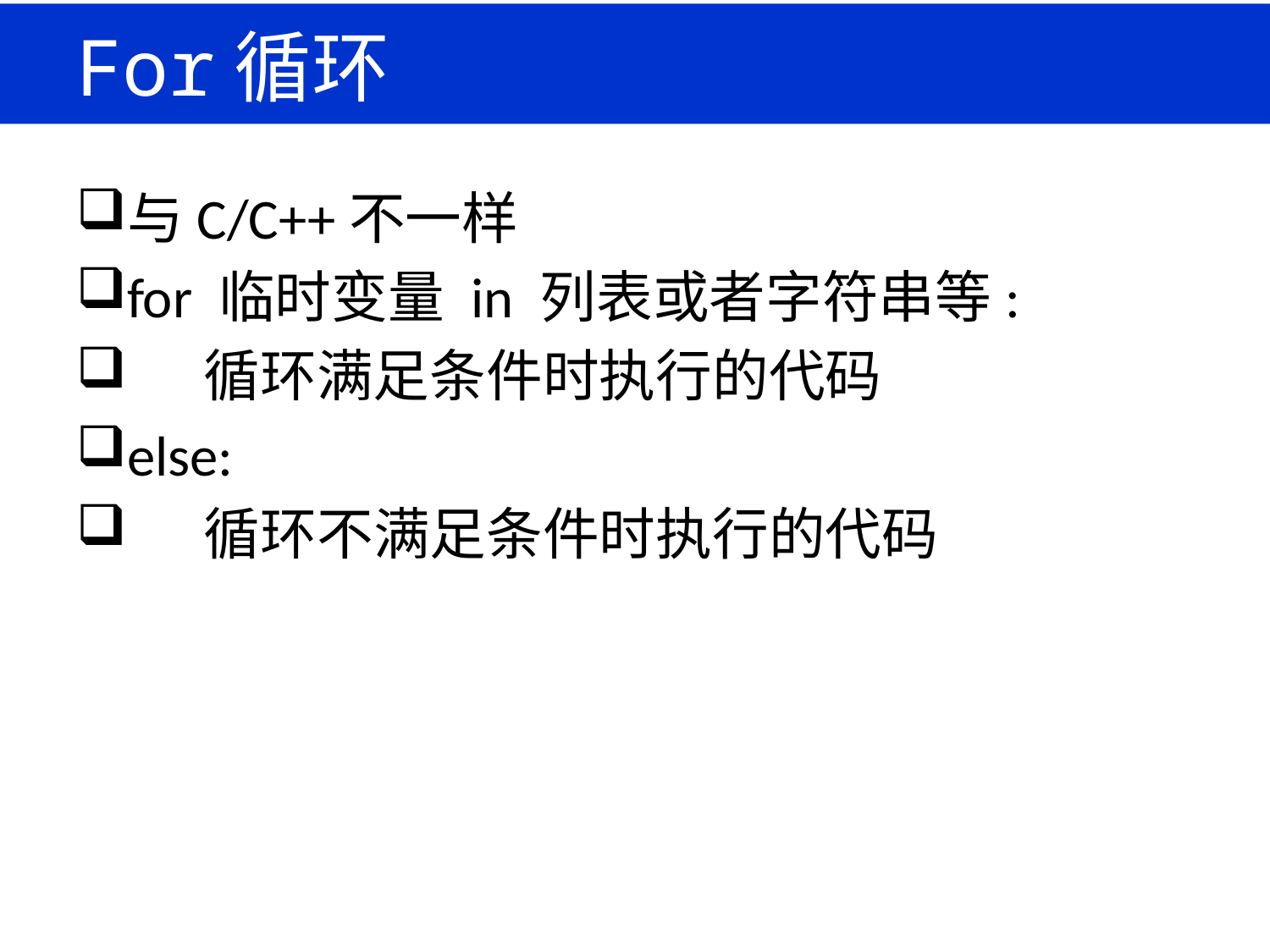

# For循环
与C/C++不一样
for 临时变量 in 列表或者字符串等:
     循环满足条件时执行的代码
else:
     循环不满足条件时执行的代码